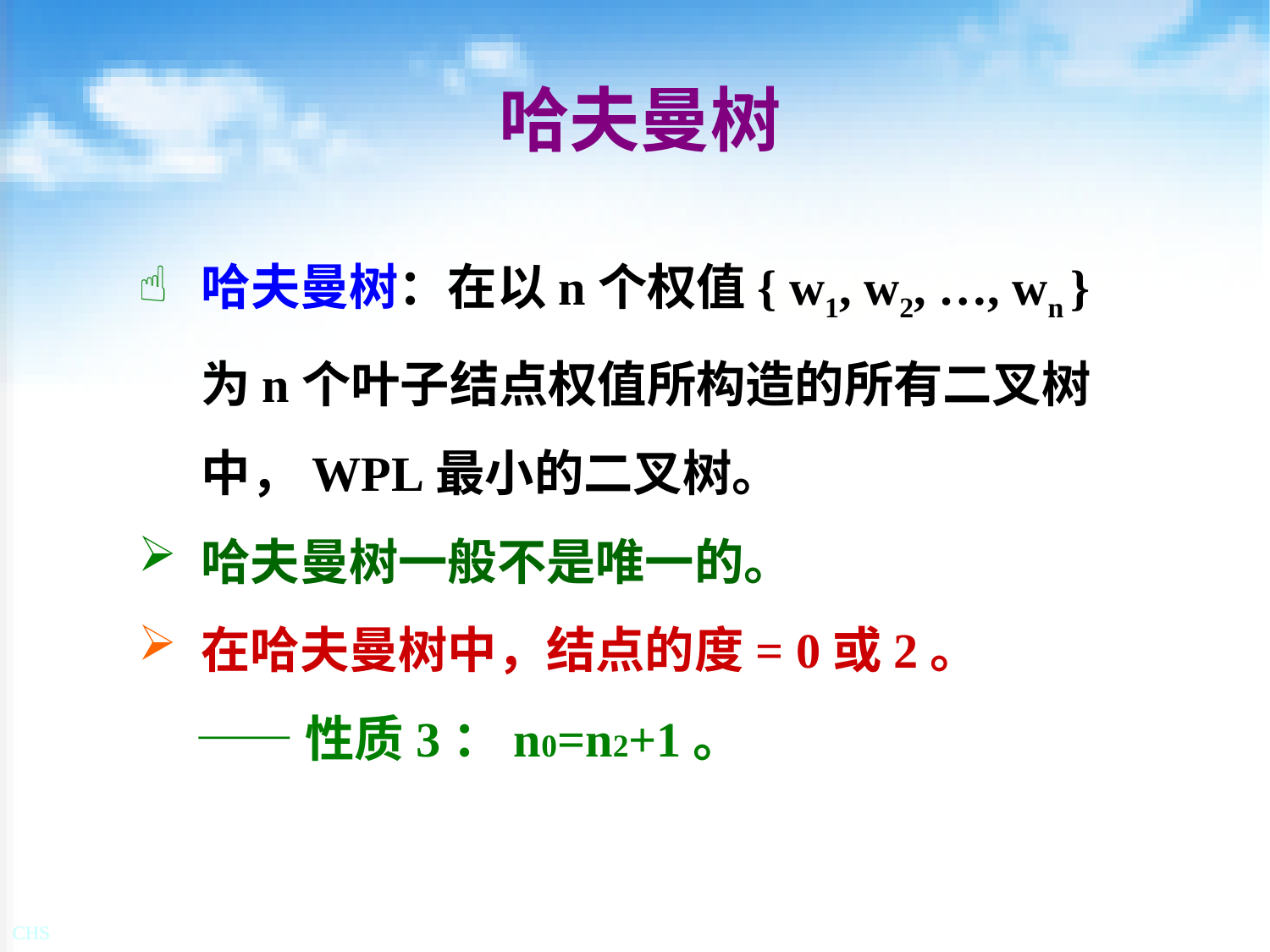

# 哈夫曼树
哈夫曼树：在以n个权值{ w1, w2, …, wn }为n个叶子结点权值所构造的所有二叉树中，WPL最小的二叉树。
 哈夫曼树一般不是唯一的。
 在哈夫曼树中，结点的度= 0或2。
     ——性质3：n0=n2+1。
120